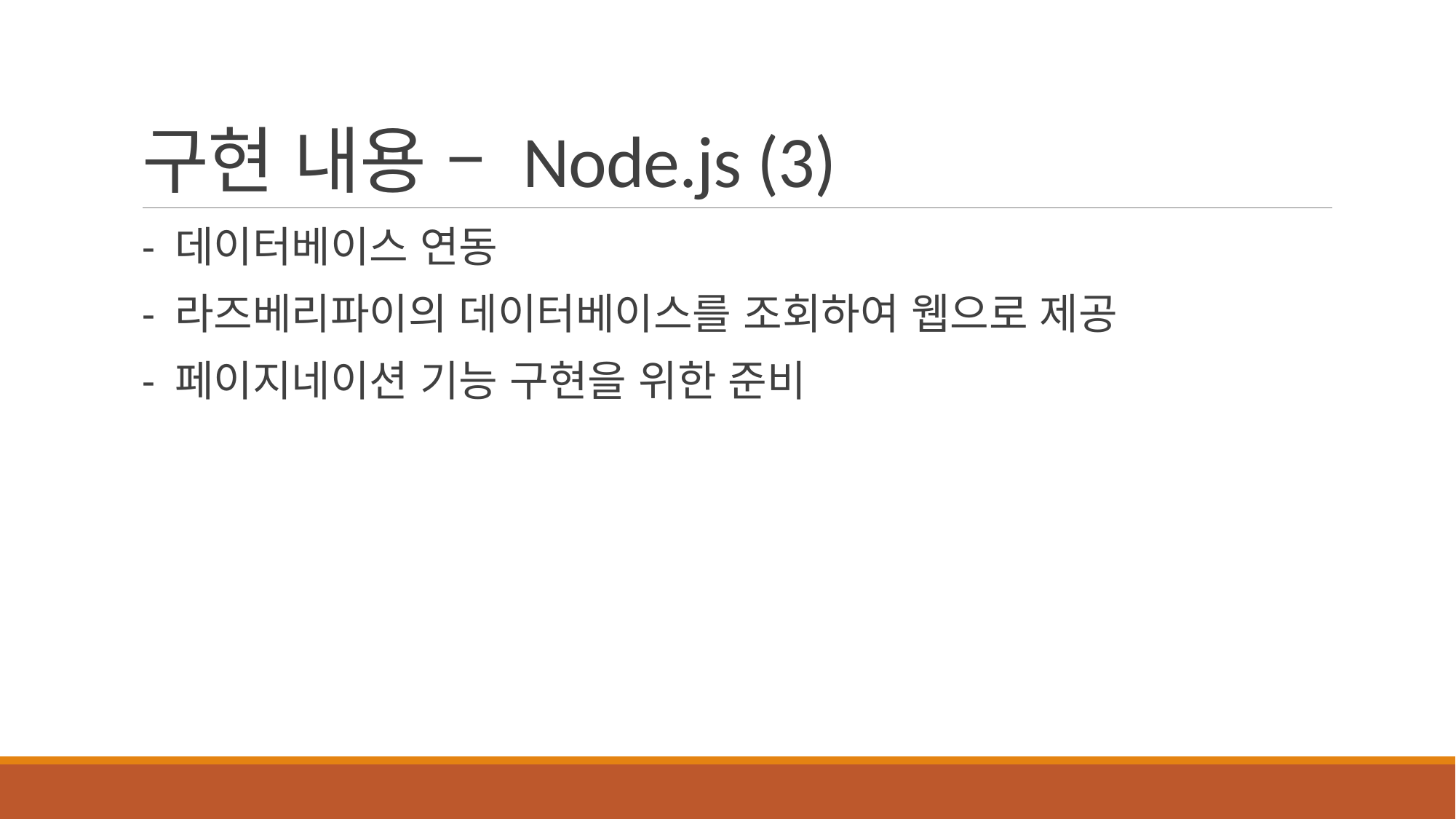

# 구현 내용 – Node.js (3)
- 데이터베이스 연동
- 라즈베리파이의 데이터베이스를 조회하여 웹으로 제공
- 페이지네이션 기능 구현을 위한 준비